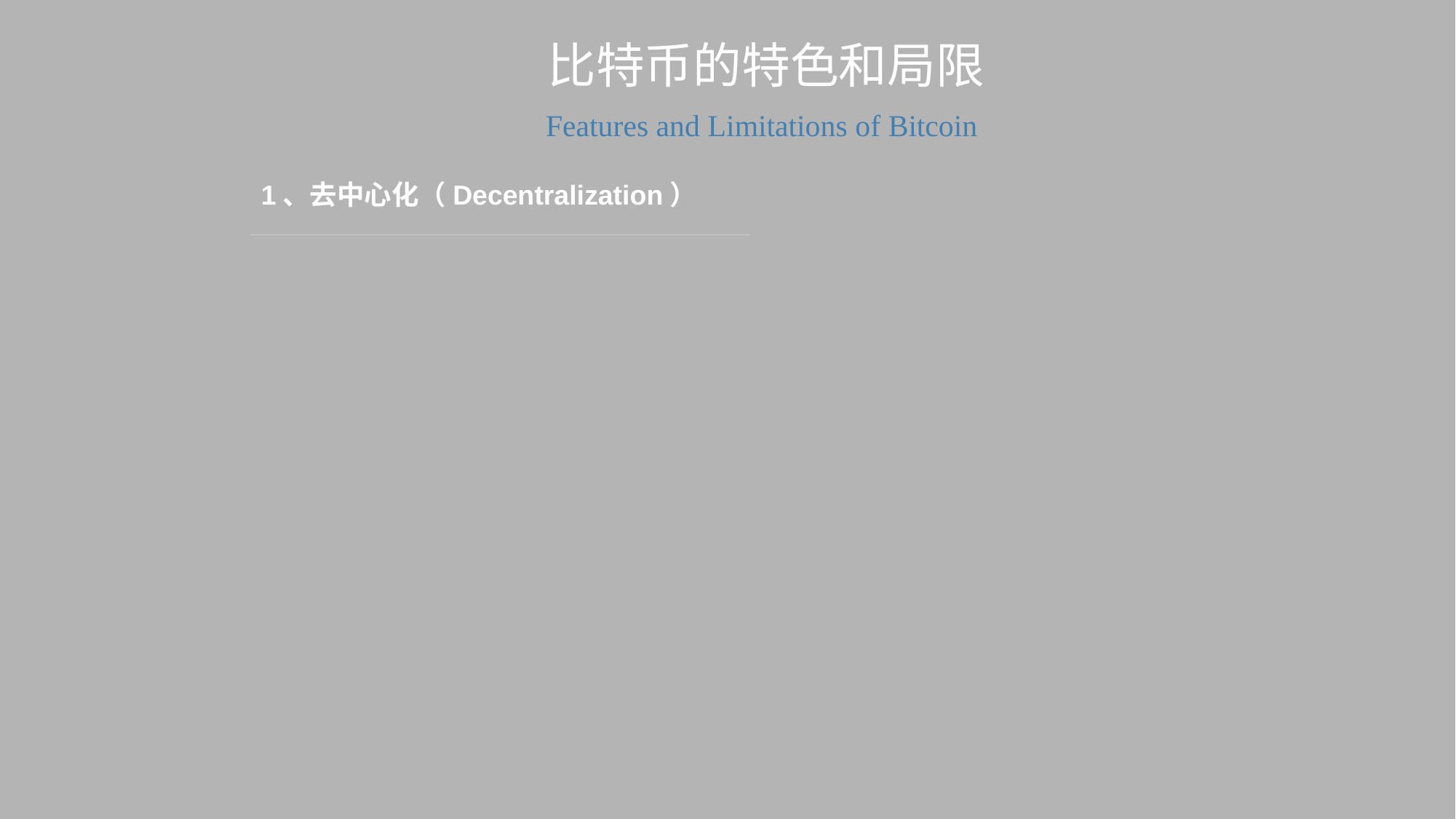

比特币的特色和局限
Features and Limitations of Bitcoin
1、去中心化（Decentralization）